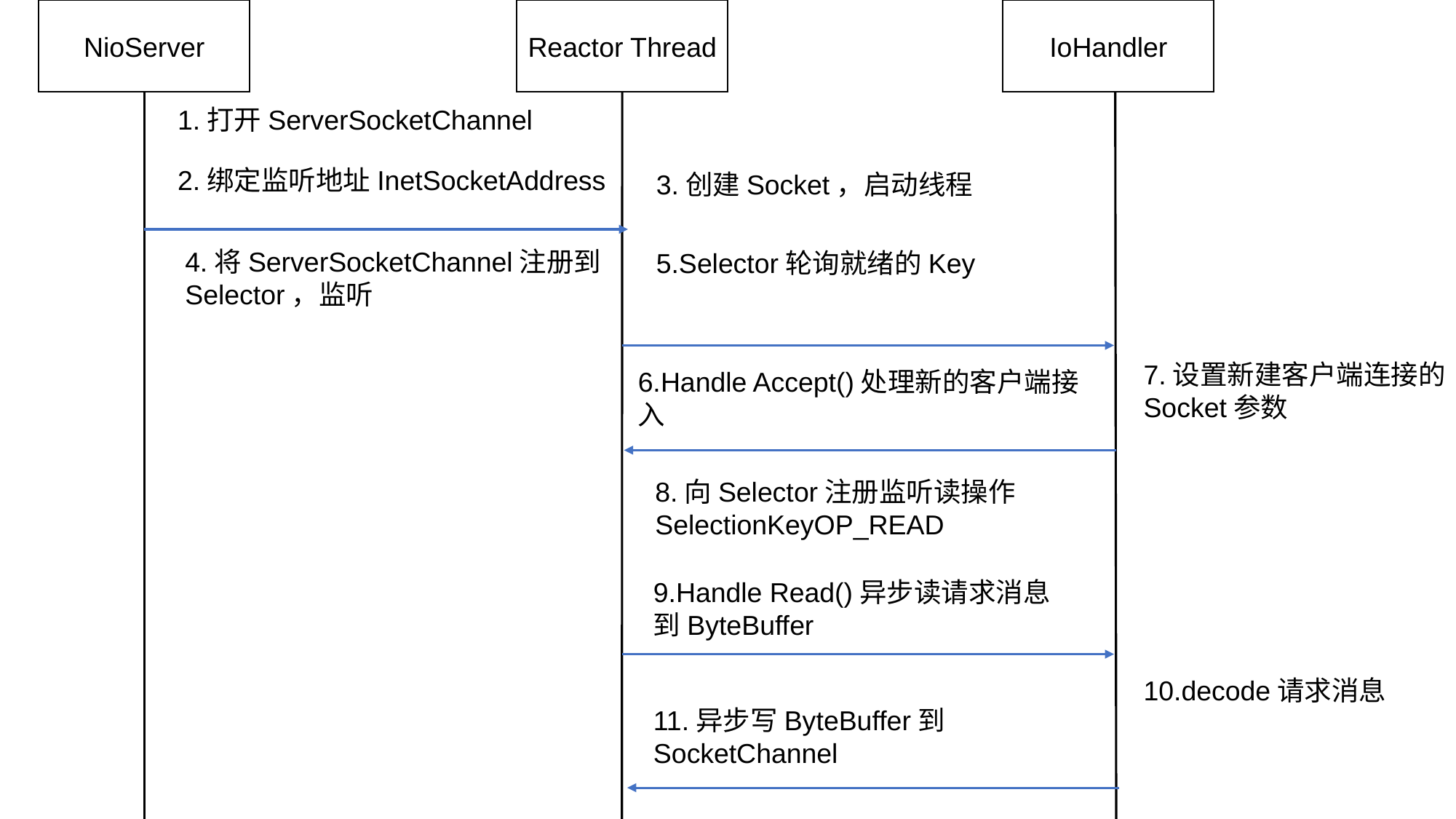

Reactor Thread
Java NIO  ServerSocketChannel
NioServer
IoHandler
1.打开ServerSocketChannel
2.绑定监听地址InetSocketAddress
3.创建Socket，启动线程
4.将ServerSocketChannel注册到Selector，监听
5.Selector轮询就绪的Key
7.设置新建客户端连接的Socket参数
6.Handle Accept()处理新的客户端接入
8.向Selector注册监听读操作SelectionKeyOP_READ
9.Handle Read()异步读请求消息到ByteBuffer
10.decode请求消息
11.异步写ByteBuffer到SocketChannel